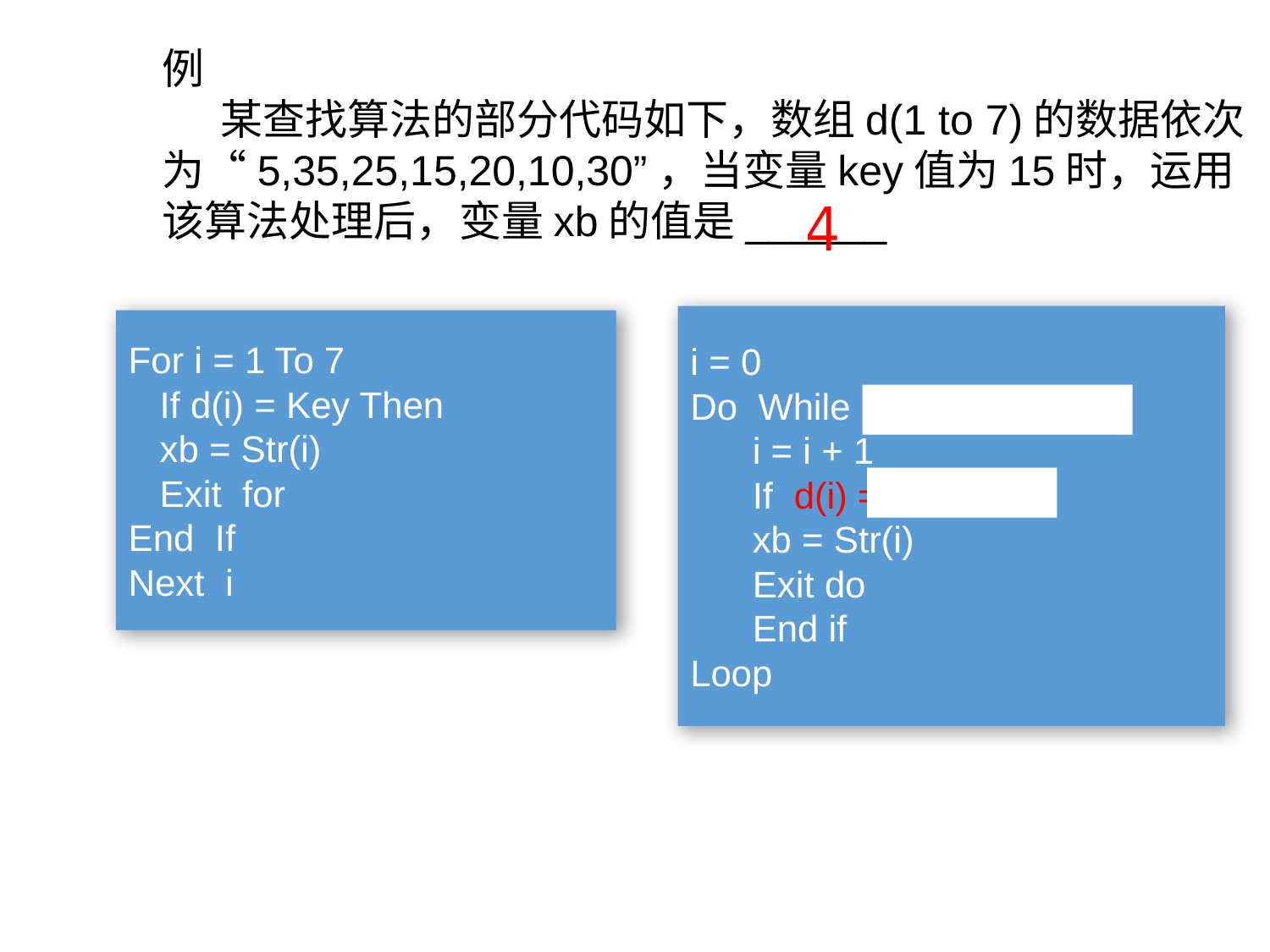

例
     某查找算法的部分代码如下，数组d(1 to 7)的数据依次为“5,35,25,15,20,10,30”，当变量key值为15时，运用该算法处理后，变量xb的值是______
4
i = 0
Do  While i < 7
      i = i + 1
      If  d(i) = Key  Then
      xb = Str(i)
      Exit do
      End if
Loop
For i = 1 To 7
   If d(i) = Key Then
   xb = Str(i)
   Exit  for
End  If
Next  i